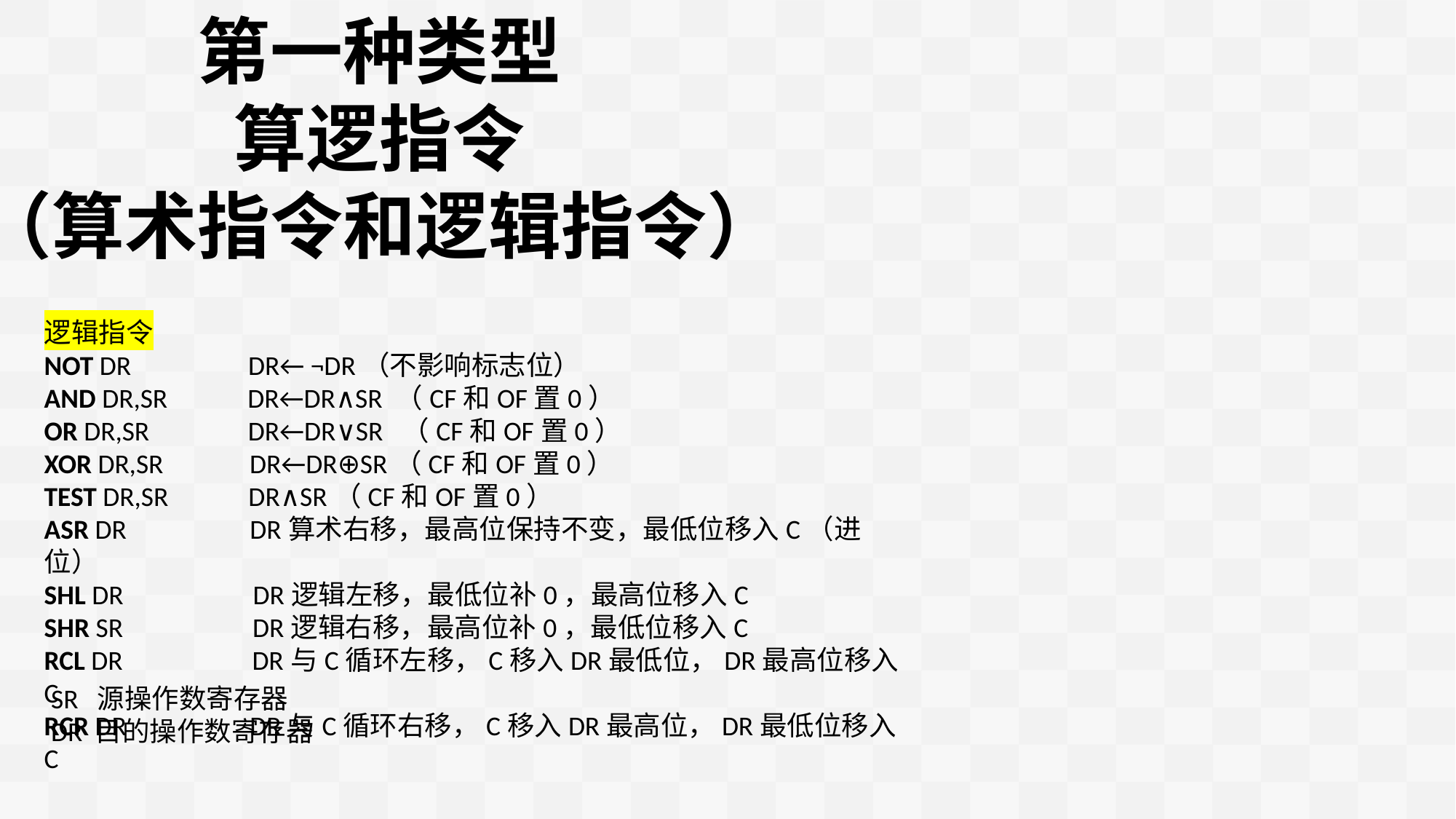

第一种类型
算逻指令
（算术指令和逻辑指令）
逻辑指令
NOT DR                   DR← ¬DR（不影响标志位）
AND DR,SR             DR←DR∧SR （CF和OF置0）
OR DR,SR                DR←DR∨SR  （CF和OF置0）
XOR DR,SR              DR←DR⊕SR（CF和OF置0）
TEST DR,SR             DR∧SR（CF和OF置0）
ASR DR                    DR算术右移，最高位保持不变，最低位移入C（进位）
SHL DR                     DR逻辑左移，最低位补0，最高位移入C
SHR SR                     DR逻辑右移，最高位补0，最低位移入C
RCL DR                     DR与C循环左移，C移入DR最低位，DR最高位移入C
RCR DR                    DR与C循环右移，C移入DR最高位，DR最低位移入C
SR  源操作数寄存器
DR 目的操作数寄存器